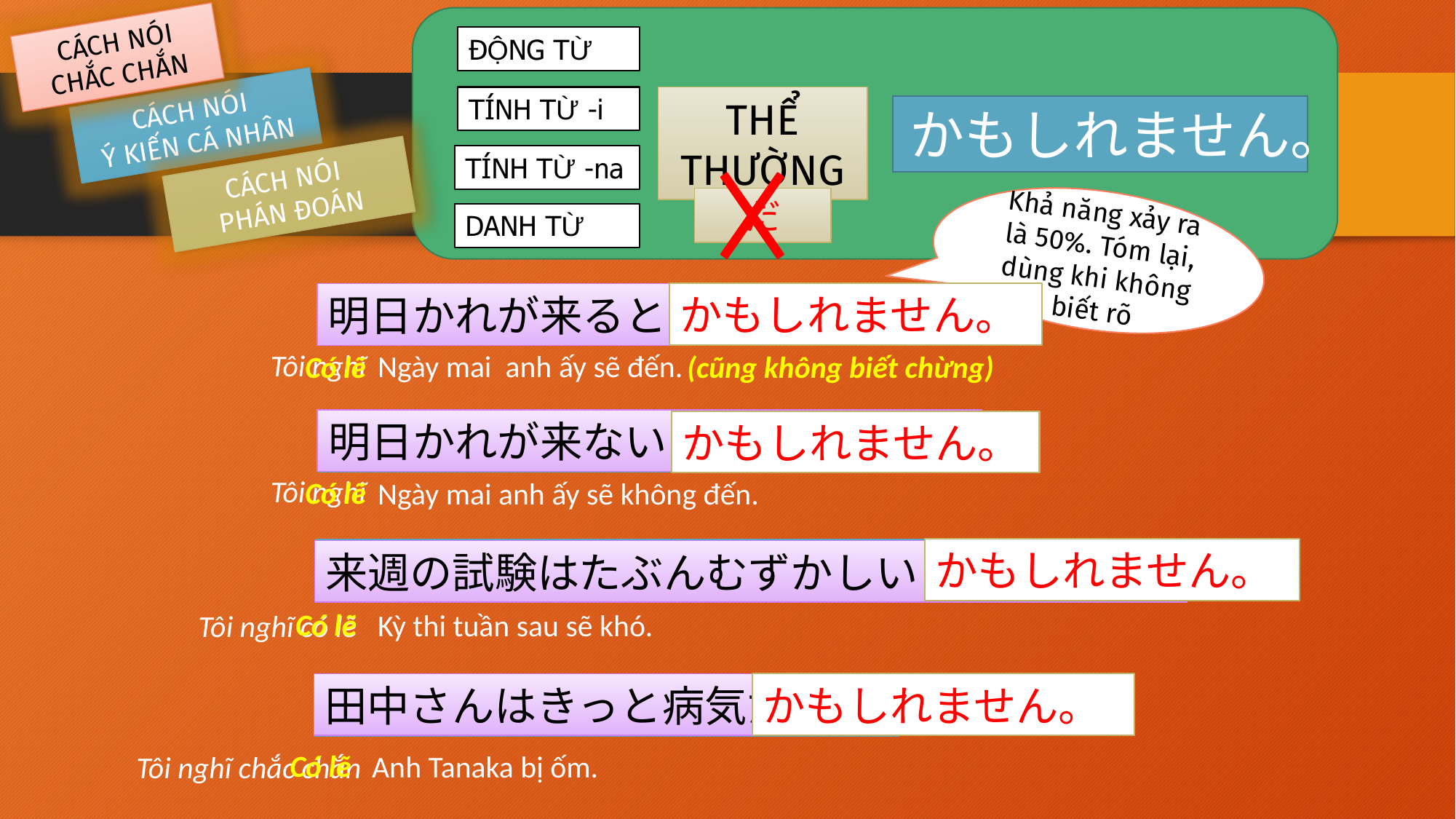

CÁCH NÓI CHẮC CHẮN
ĐỘNG TỪ
THỂ THƯỜNG
TÍNH TỪ -i
CÁCH NÓI
Ý KIẾN CÁ NHÂN
かもしれません。

TÍNH TỪ -na
CÁCH NÓI
PHÁN ĐOÁN
だ
Khả năng xảy ra là 50%. Tóm lại, dùng khi không biết rõ
DANH TỪ
かもしれません。。
明日　かれが　来ます。
明日かれが来ると思います。
Tôi nghĩ
Ngày mai  anh ấy sẽ đến.
Có lẽ
(cũng không biết chừng)
明日かれが来ないと思います。
明日　かれが　来ません。
かもしれません。。
Tôi nghĩ
Có lẽ
Ngày mai anh ấy sẽ không đến.
かもしれません。。
来週の　試験が　むずかしいです。
来週の試験はたぶんむずかしいと思います。
Có lẽ
Kỳ thi tuần sau sẽ khó.
Tôi nghĩ có lẽ
かもしれません。。
田中さんはきっと病気だと思います。
田中さんは　びょうきです。
Có lẽ
Anh Tanaka bị ốm.
Tôi nghĩ chắc chắn